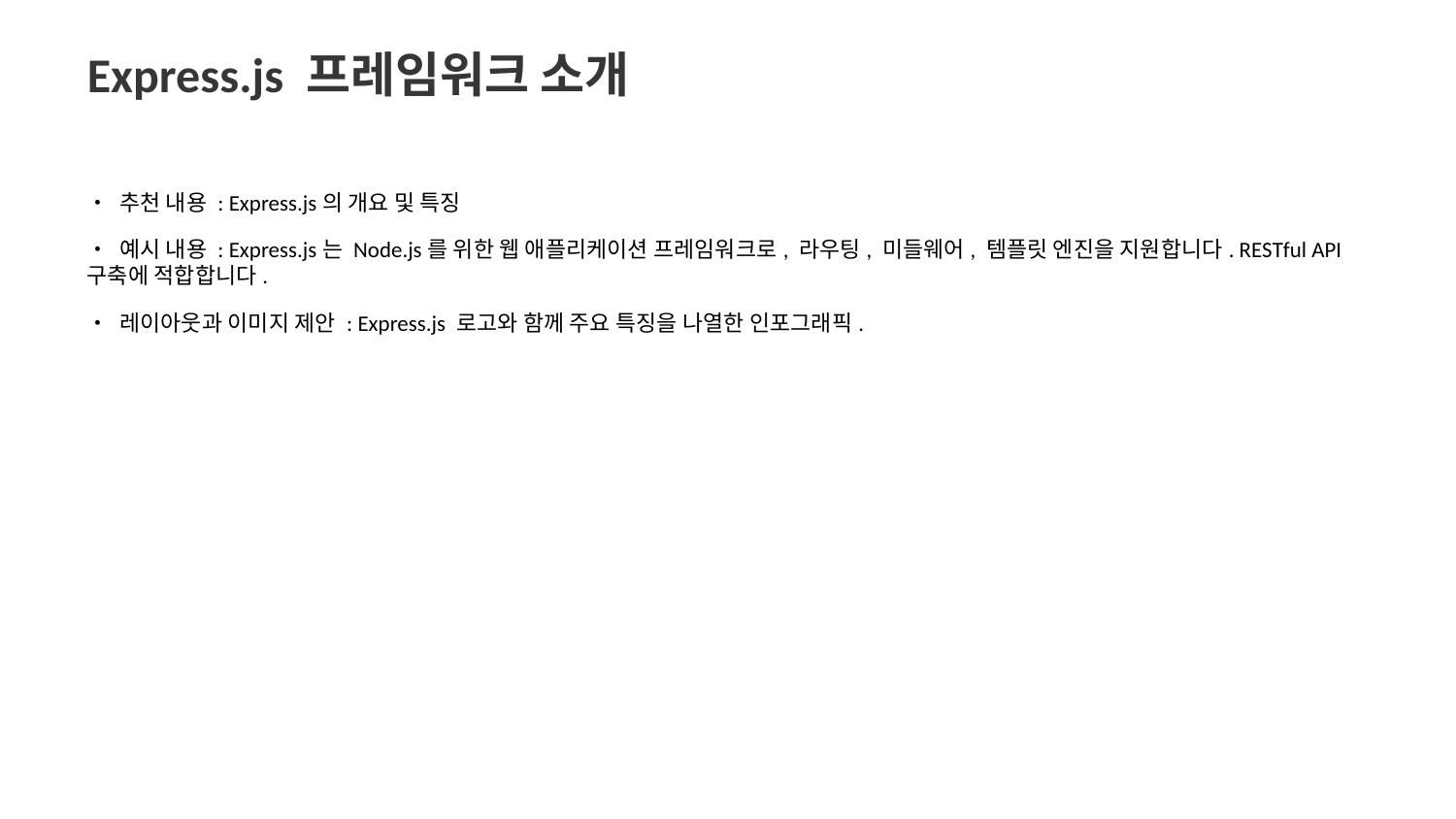

Express.js 프레임워크 소개
• 추천 내용 : Express.js의 개요 및 특징
• 예시 내용 : Express.js는 Node.js를 위한 웹 애플리케이션 프레임워크로, 라우팅, 미들웨어, 템플릿 엔진을 지원합니다. RESTful API 구축에 적합합니다.
• 레이아웃과 이미지 제안 : Express.js 로고와 함께 주요 특징을 나열한 인포그래픽.